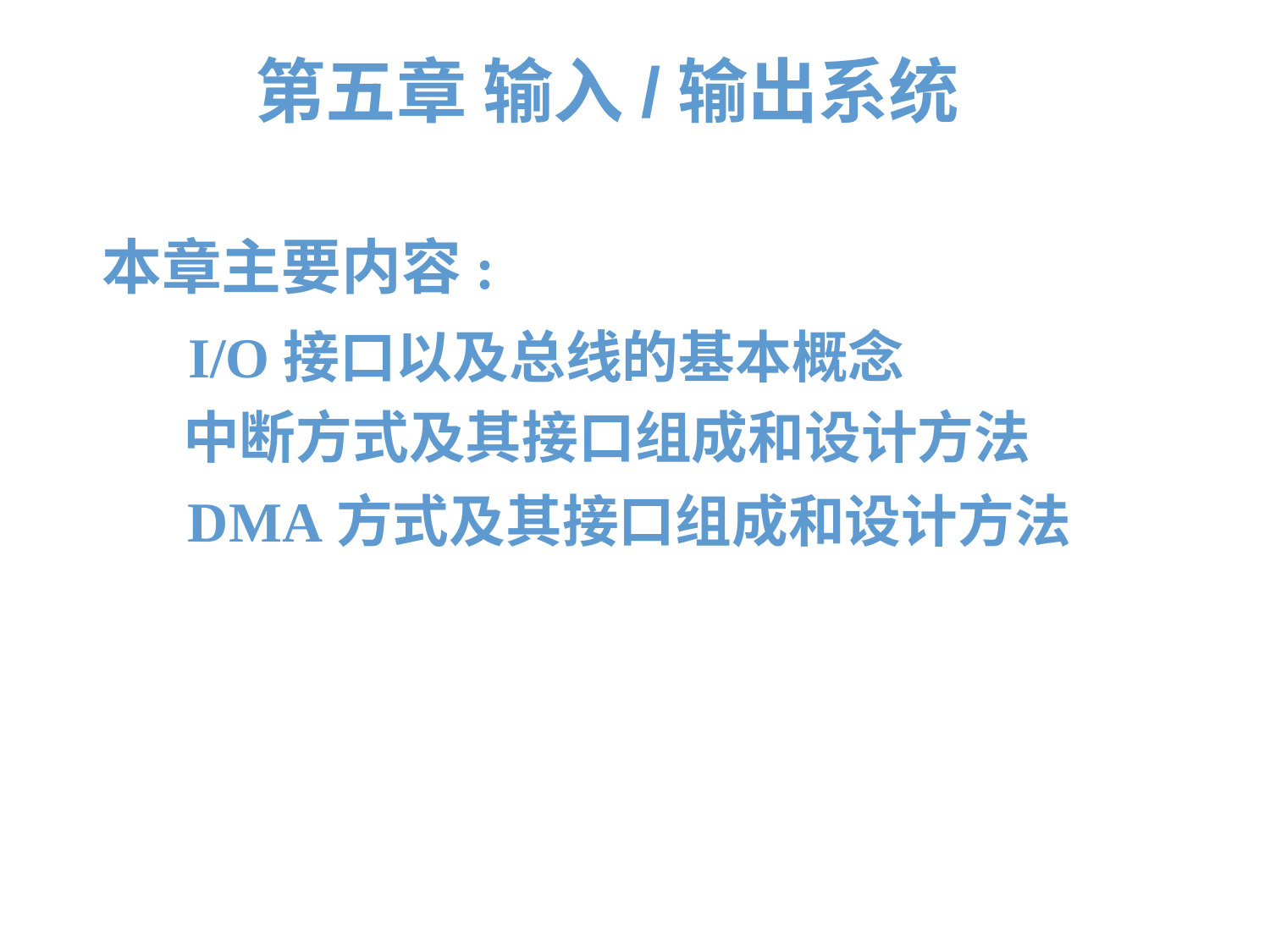

第五章 输入/输出系统
本章主要内容:
I/O接口以及总线的基本概念
中断方式及其接口组成和设计方法
DMA方式及其接口组成和设计方法